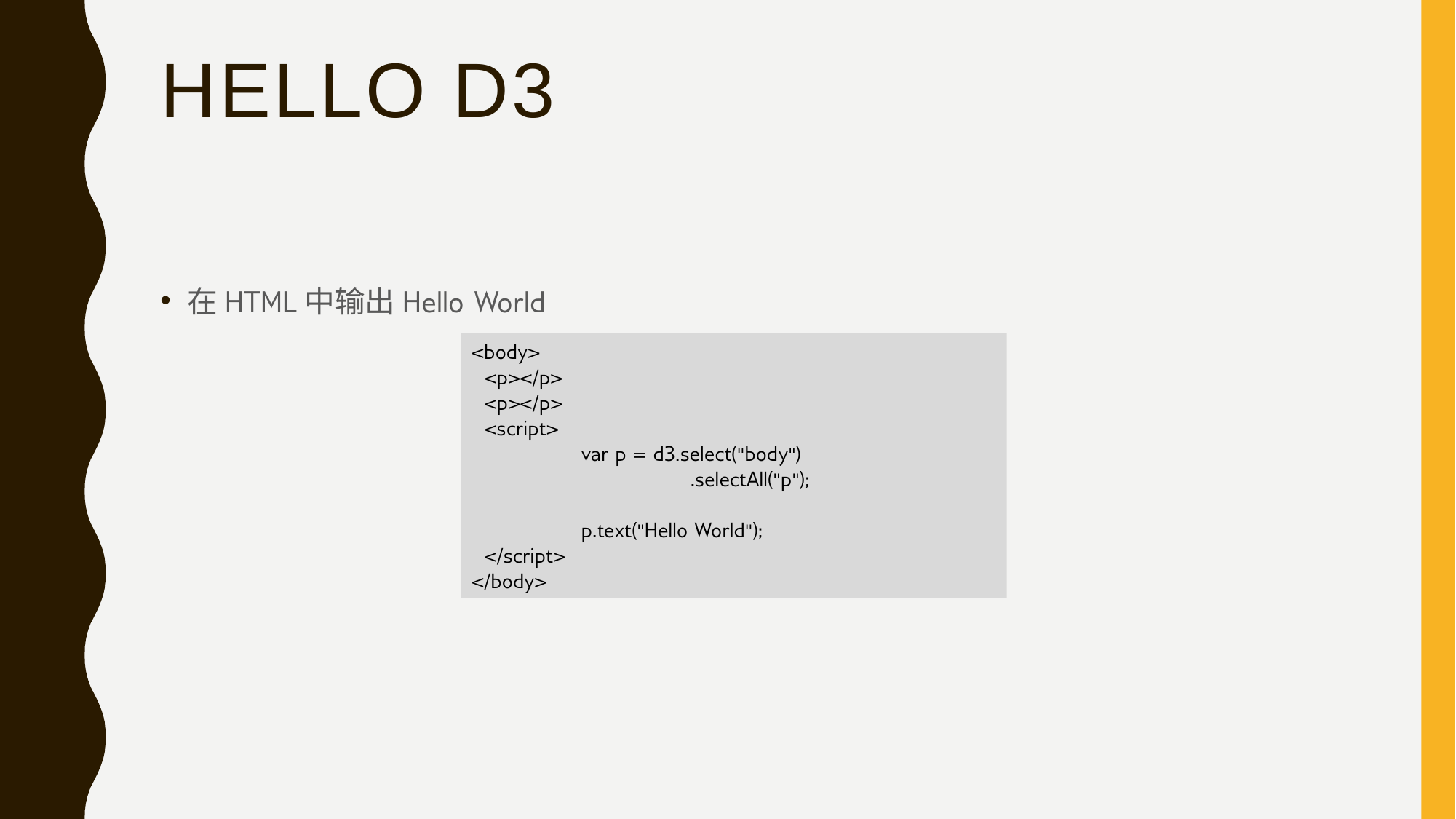

# Hello D3
在HTML中输出Hello World
<body>
  <p></p>
  <p></p>
  <script>
	var p = d3.select("body")
    		.selectAll("p");

    	p.text("Hello World");
  </script>
</body>